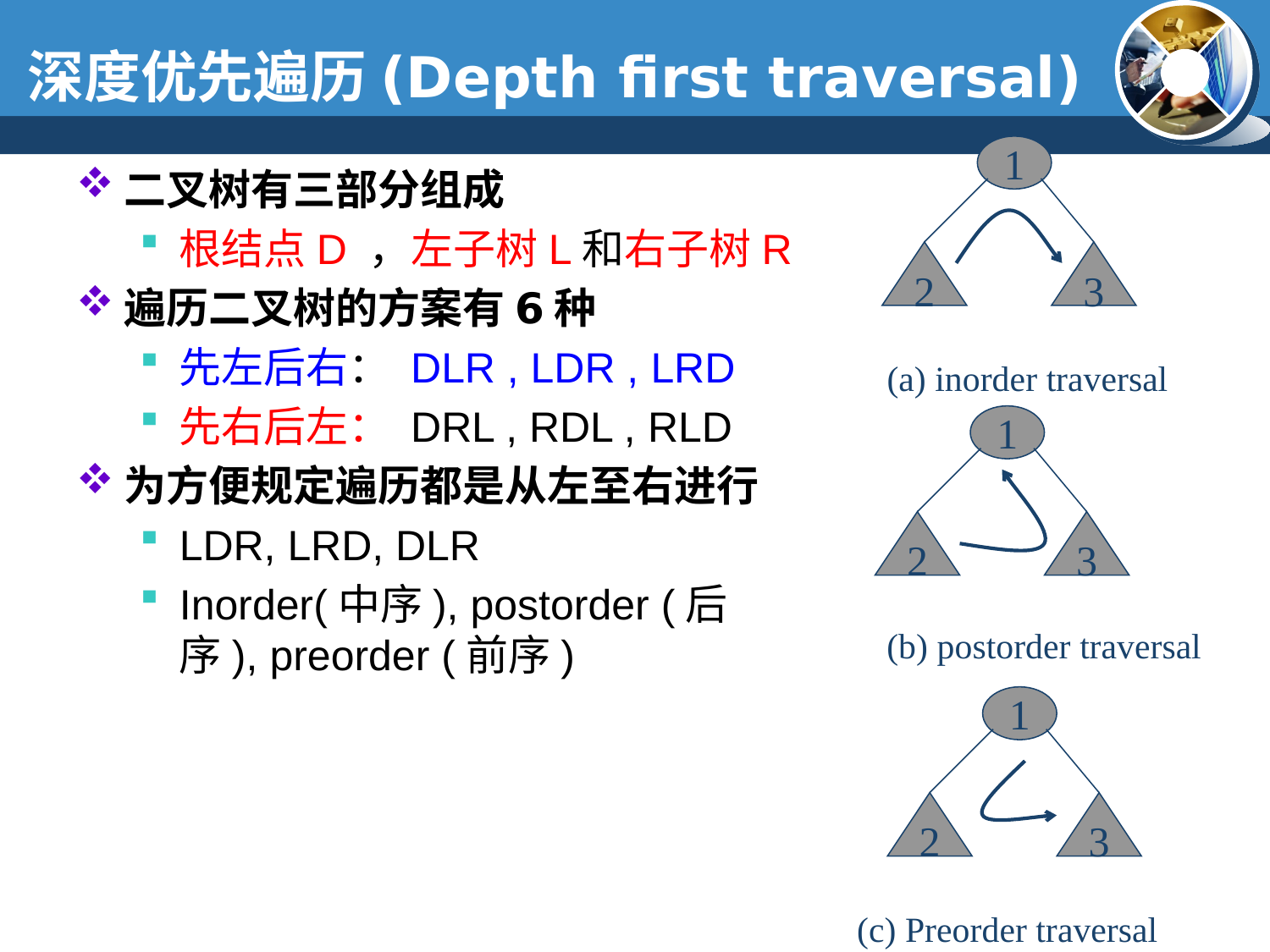

# 深度优先遍历(Depth first traversal)
1

2
3
(a) inorder traversal
二叉树有三部分组成
根结点D ，左子树L和右子树R
遍历二叉树的方案有6种
先左后右： DLR , LDR , LRD
先右后左： DRL , RDL , RLD
为方便规定遍历都是从左至右进行
LDR, LRD, DLR
Inorder(中序), postorder (后序), preorder (前序)
1

2
3
(b) postorder traversal
1

2
3
(c) Preorder traversal